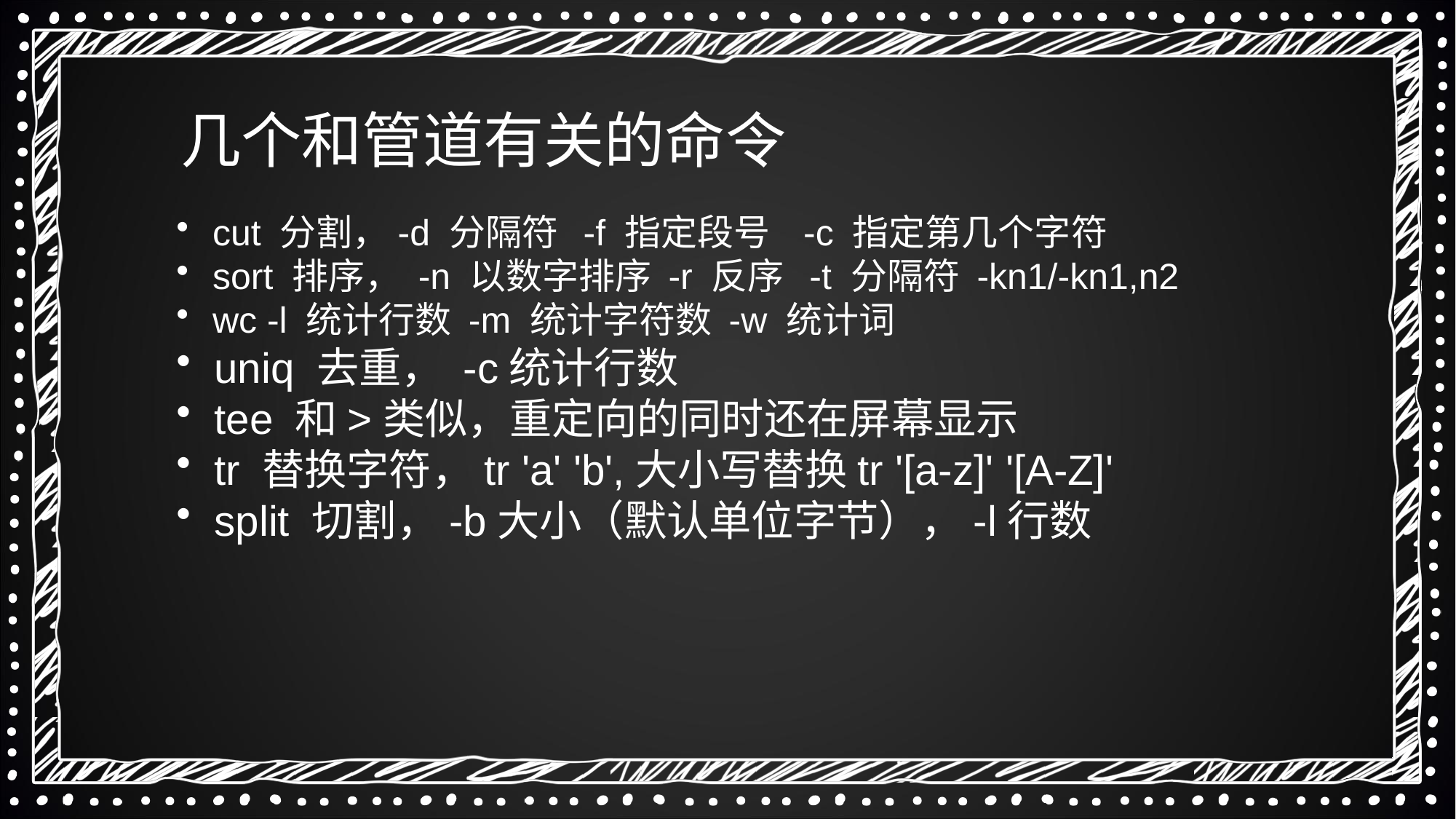

几个和管道有关的命令
 cut 分割，-d 分隔符  -f 指定段号   -c 指定第几个字符
 sort 排序， -n 以数字排序 -r 反序  -t 分隔符 -kn1/-kn1,n2
 wc -l 统计行数 -m 统计字符数 -w 统计词
 uniq 去重， -c统计行数
 tee 和>类似，重定向的同时还在屏幕显示
 tr 替换字符，tr 'a' 'b',大小写替换tr '[a-z]' '[A-Z]'
 split 切割，-b大小（默认单位字节），-l行数